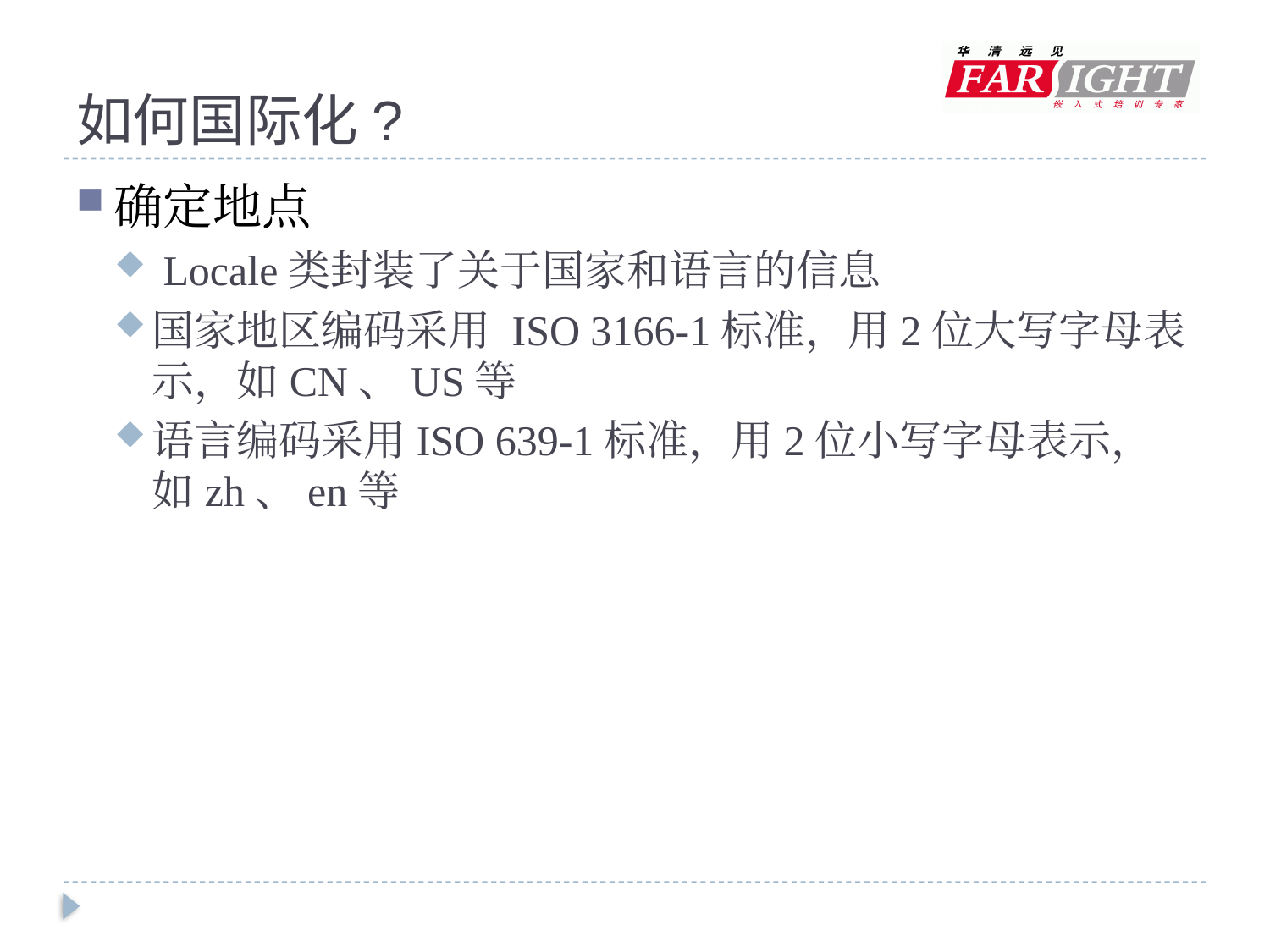

# 如何国际化?
确定地点
 Locale类封装了关于国家和语言的信息
国家地区编码采用 ISO 3166-1标准，用2位大写字母表示，如CN、US等
语言编码采用ISO 639-1标准，用2位小写字母表示，如zh、en等